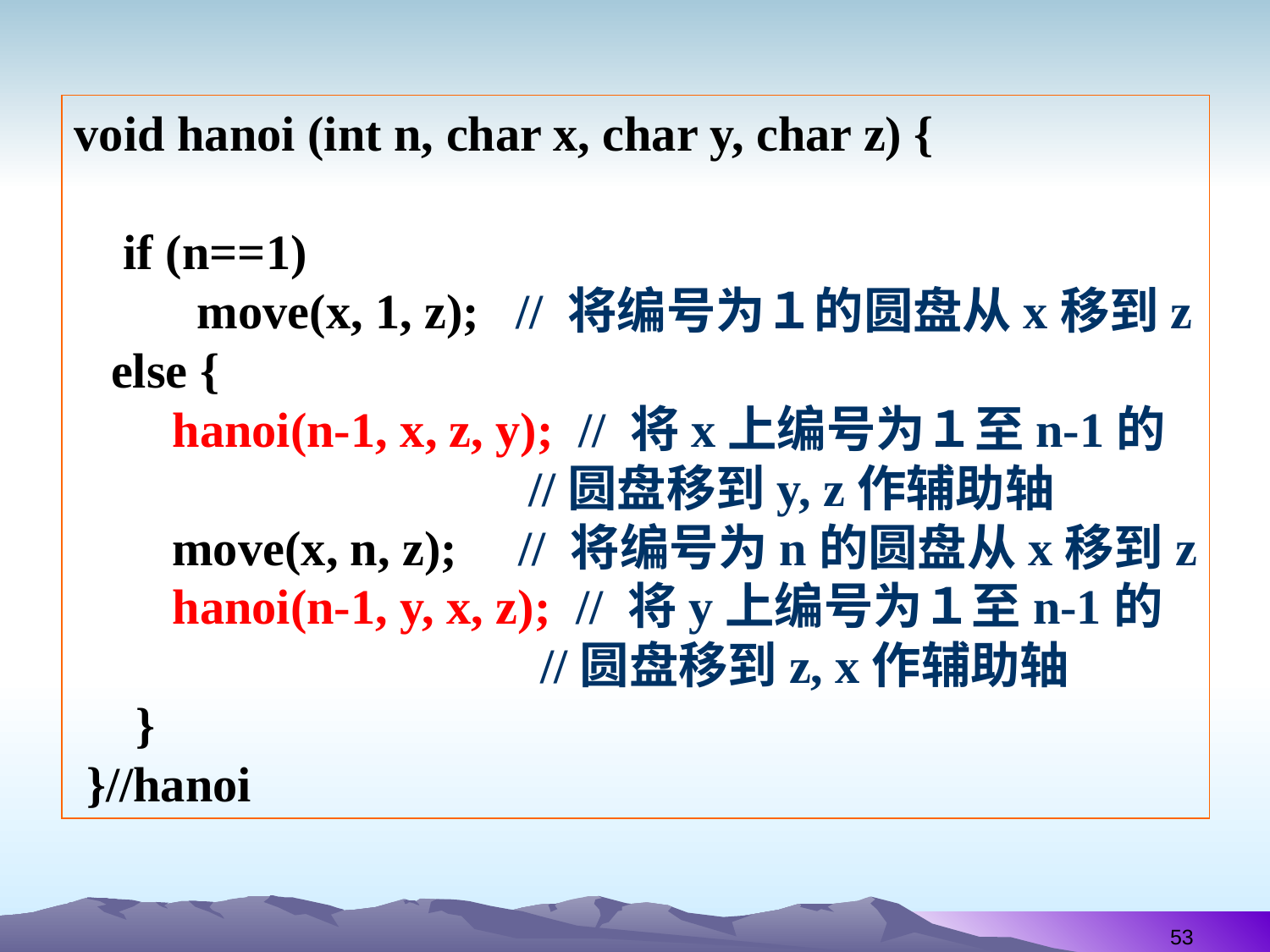

void hanoi (int n, char x, char y, char z) {

    if (n==1)
          move(x, 1, z);   // 将编号为１的圆盘从x移到z
   else {
        hanoi(n-1, x, z, y);  // 将x上编号为１至n-1的
                                     //圆盘移到y, z作辅助轴
        move(x, n, z);     // 将编号为n的圆盘从x移到z
        hanoi(n-1, y, x, z);  // 将y上编号为１至n-1的
                                      //圆盘移到z, x作辅助轴
     }
 }//hanoi
53